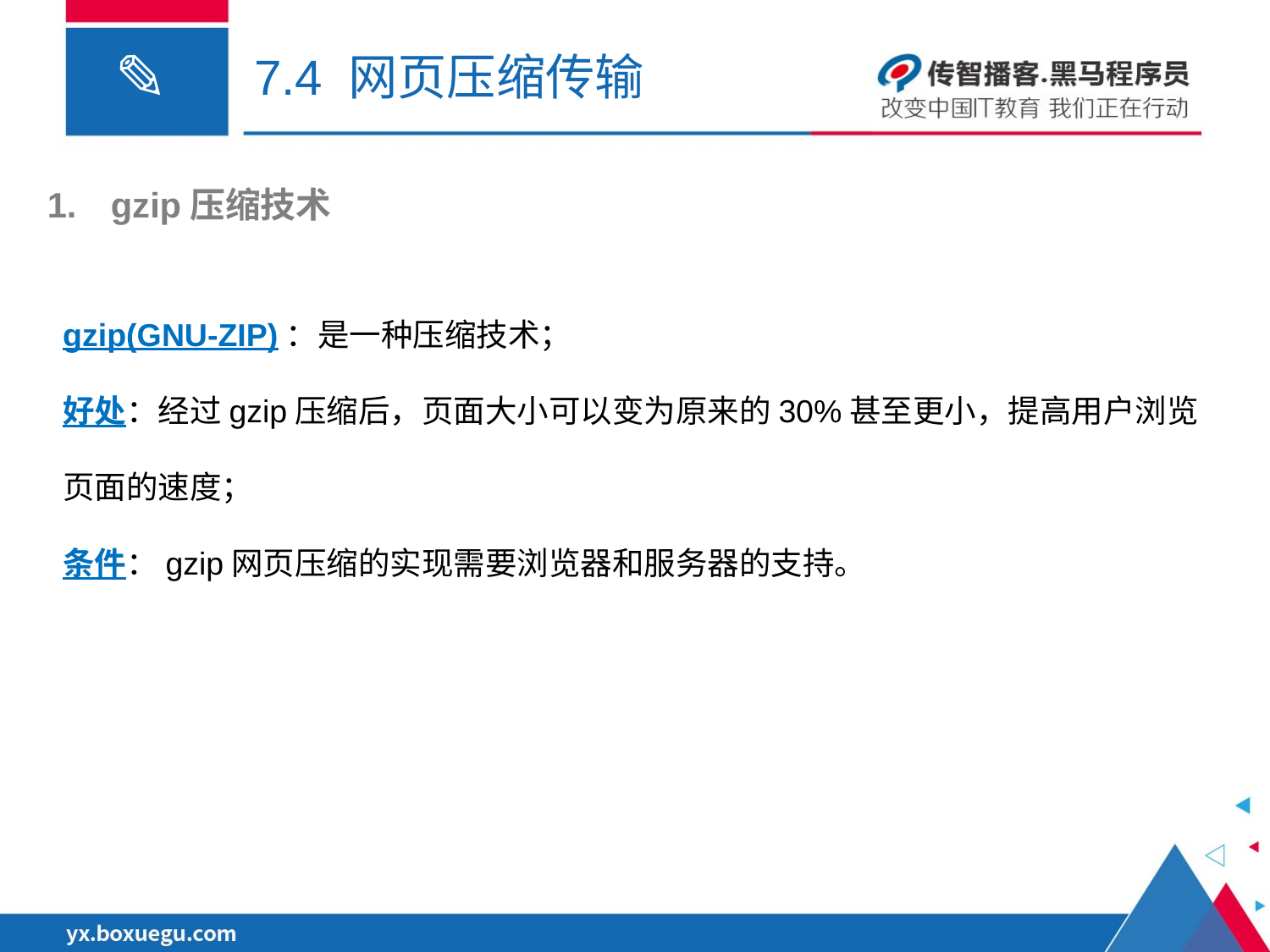

# 7.4 网页压缩传输
gzip压缩技术
gzip(GNU-ZIP)：是一种压缩技术；
好处：经过gzip压缩后，页面大小可以变为原来的30%甚至更小，提高用户浏览页面的速度；
条件：gzip网页压缩的实现需要浏览器和服务器的支持。